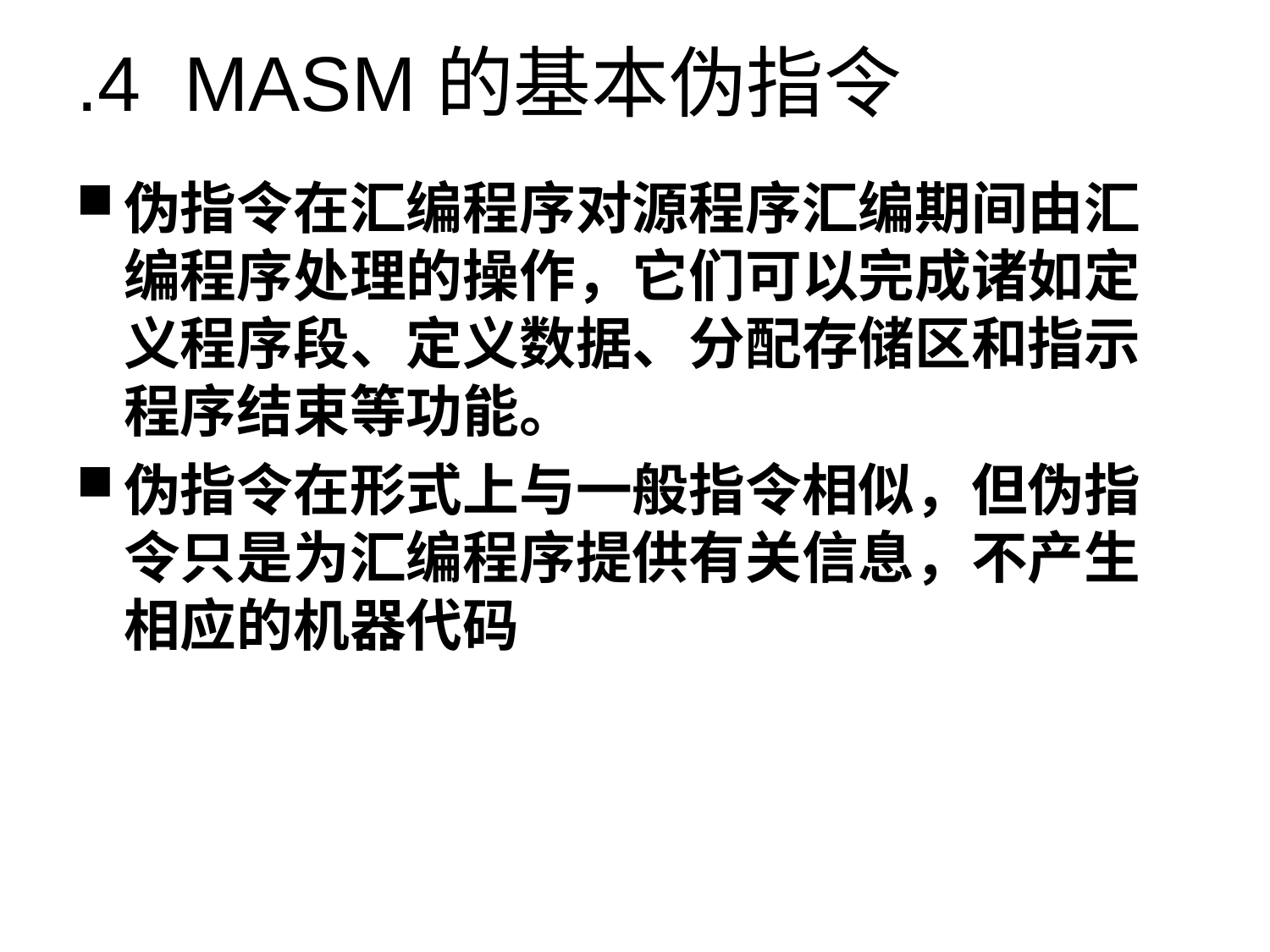

# .4  MASM的基本伪指令
伪指令在汇编程序对源程序汇编期间由汇编程序处理的操作，它们可以完成诸如定义程序段、定义数据、分配存储区和指示程序结束等功能。
伪指令在形式上与一般指令相似，但伪指令只是为汇编程序提供有关信息，不产生相应的机器代码